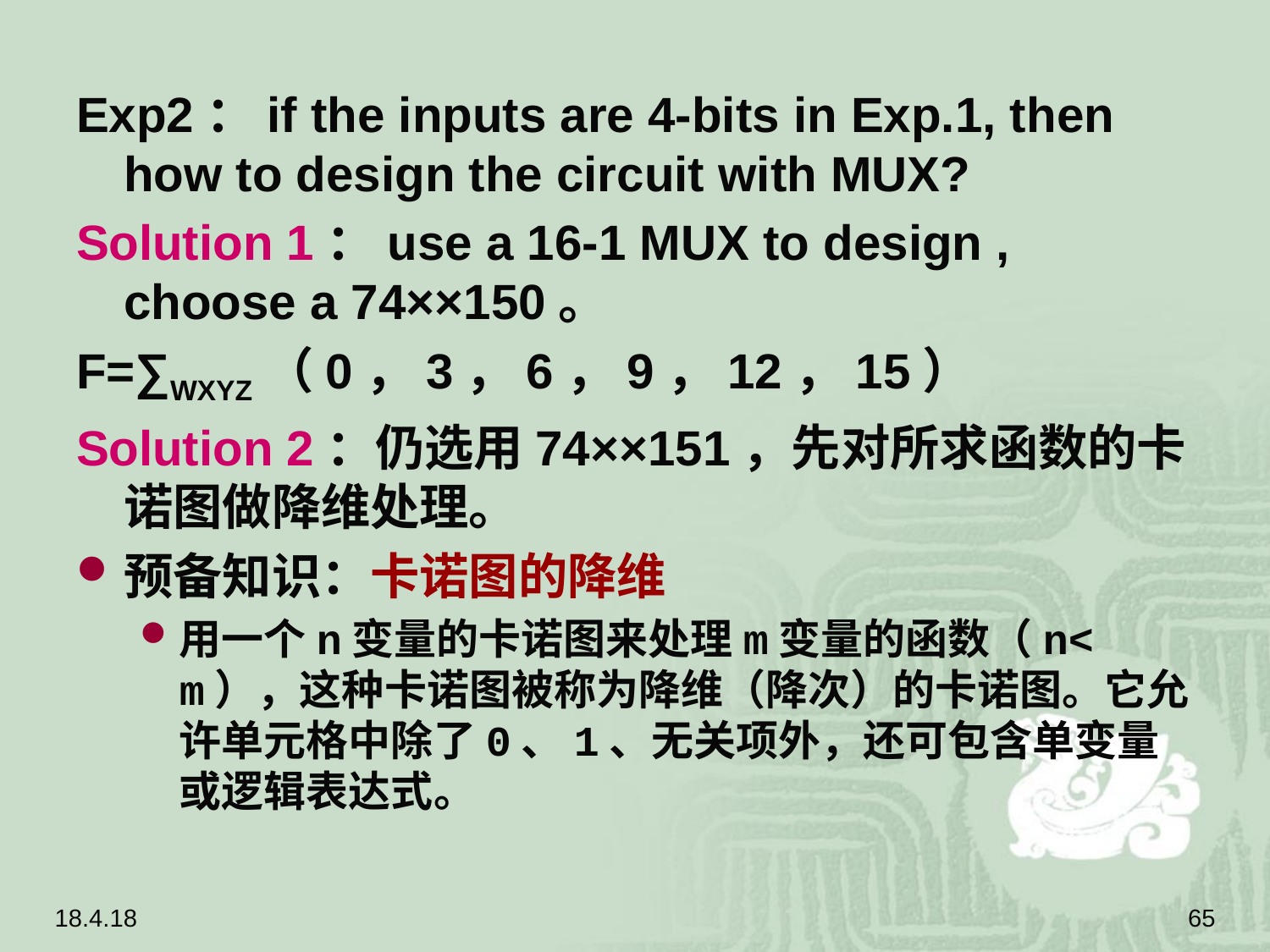

#
Exp2：if the inputs are 4-bits in Exp.1, then how to design the circuit with MUX?
Solution 1：use a 16-1 MUX to design , choose a 74××150。
F=∑WXYZ（0，3，6，9，12，15）
Solution 2：仍选用74××151，先对所求函数的卡诺图做降维处理。
预备知识：卡诺图的降维
用一个n变量的卡诺图来处理m变量的函数（n<m），这种卡诺图被称为降维（降次）的卡诺图。它允许单元格中除了0、1、无关项外，还可包含单变量或逻辑表达式。
18.4.18
65